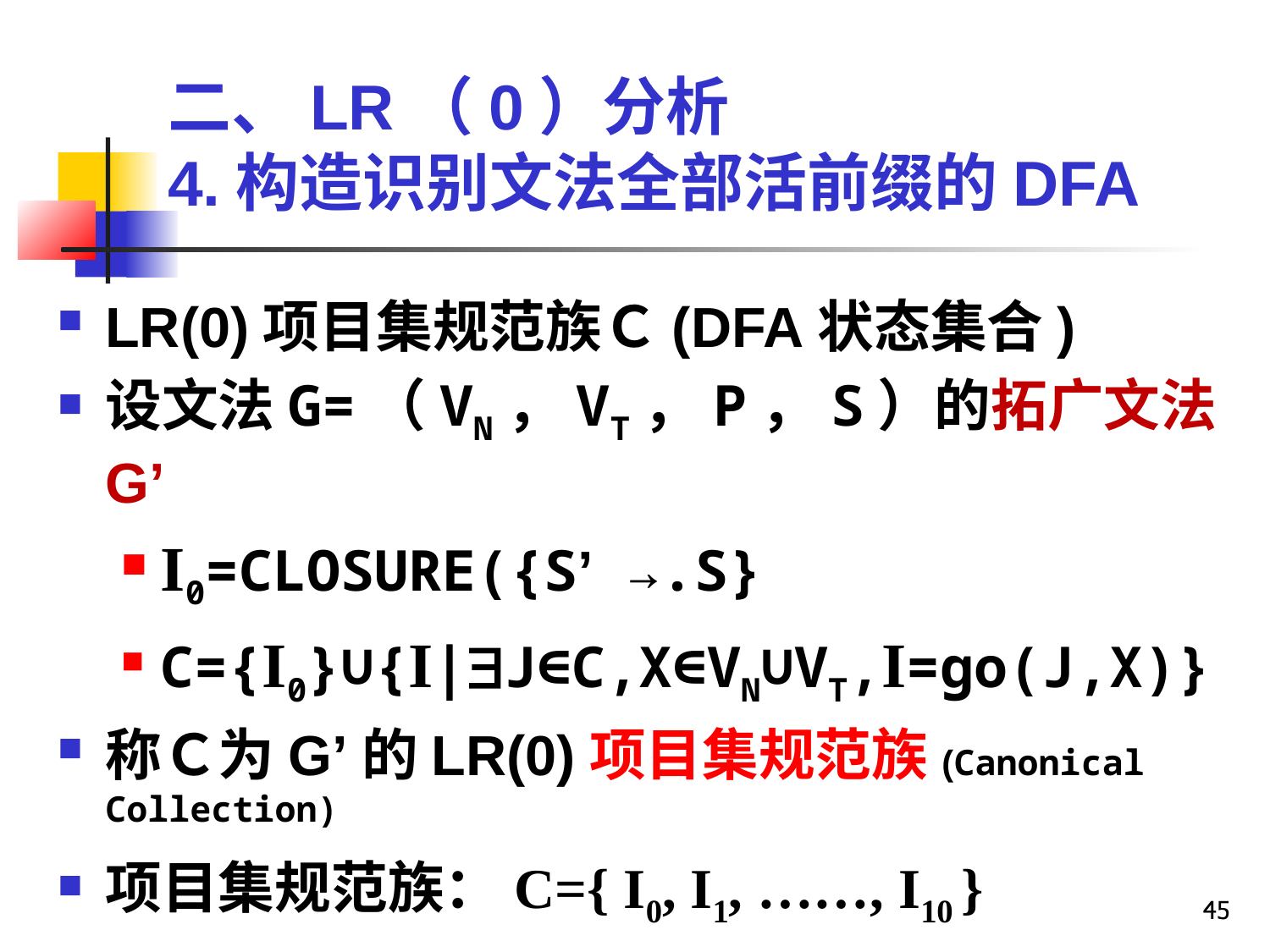

二、LR（0）分析
4.构造识别文法全部活前缀的DFA
LR(0)项目集规范族Ｃ(DFA状态集合)
设文法G=（VN，VT，P，S）的拓广文法G’
I0=CLOSURE({S’ →.S}
C={I0}∪{I|∃J∈C,X∈VN∪VT,I=go(J,X)}
称Ｃ为G’的LR(0)项目集规范族(Canonical Collection)
项目集规范族：C={ I0, I1, ……, I10 }
45